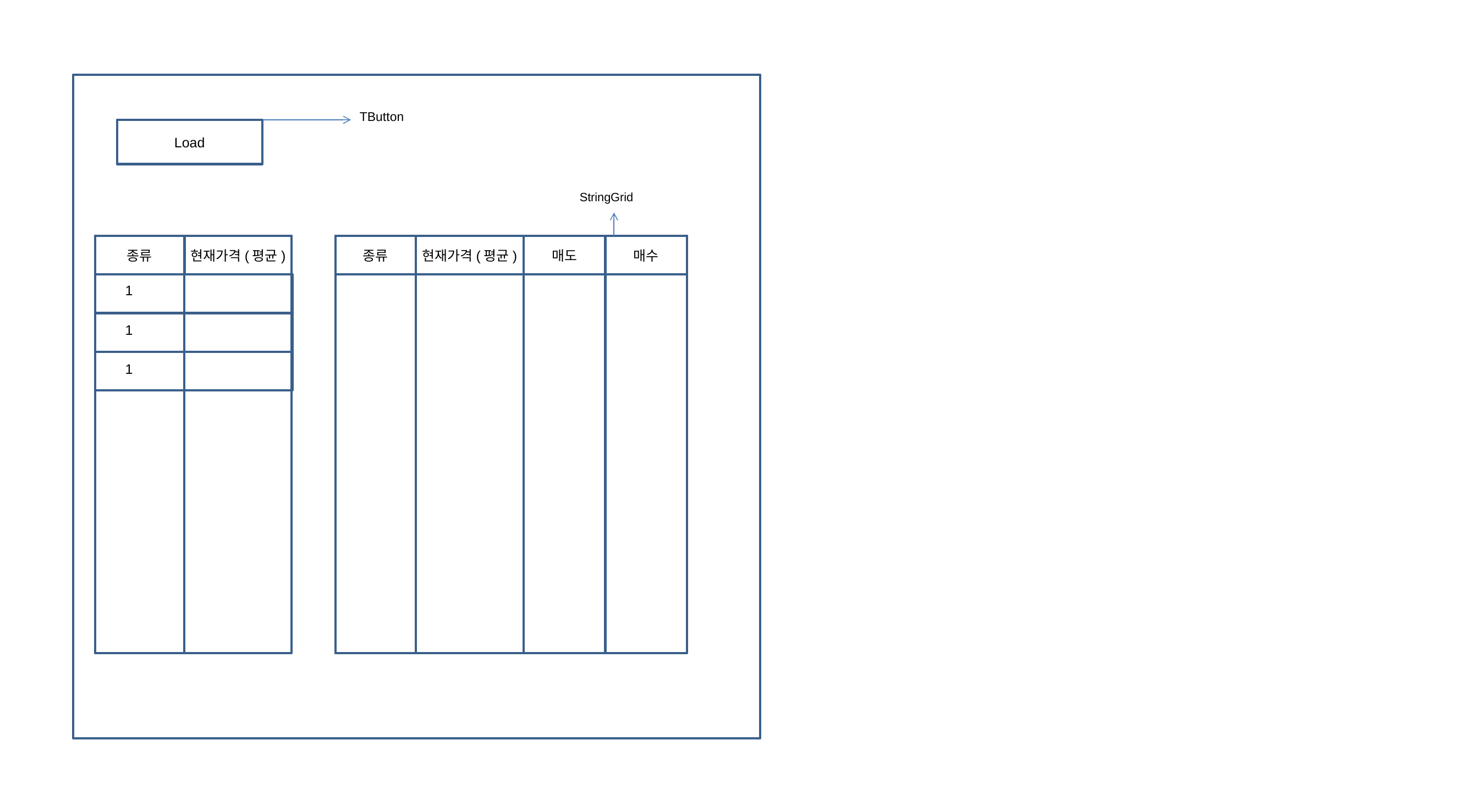

TButton
Load
StringGrid

종류

현재가격(평균)

종류

현재가격(평균)
매도

매수

1

1

1